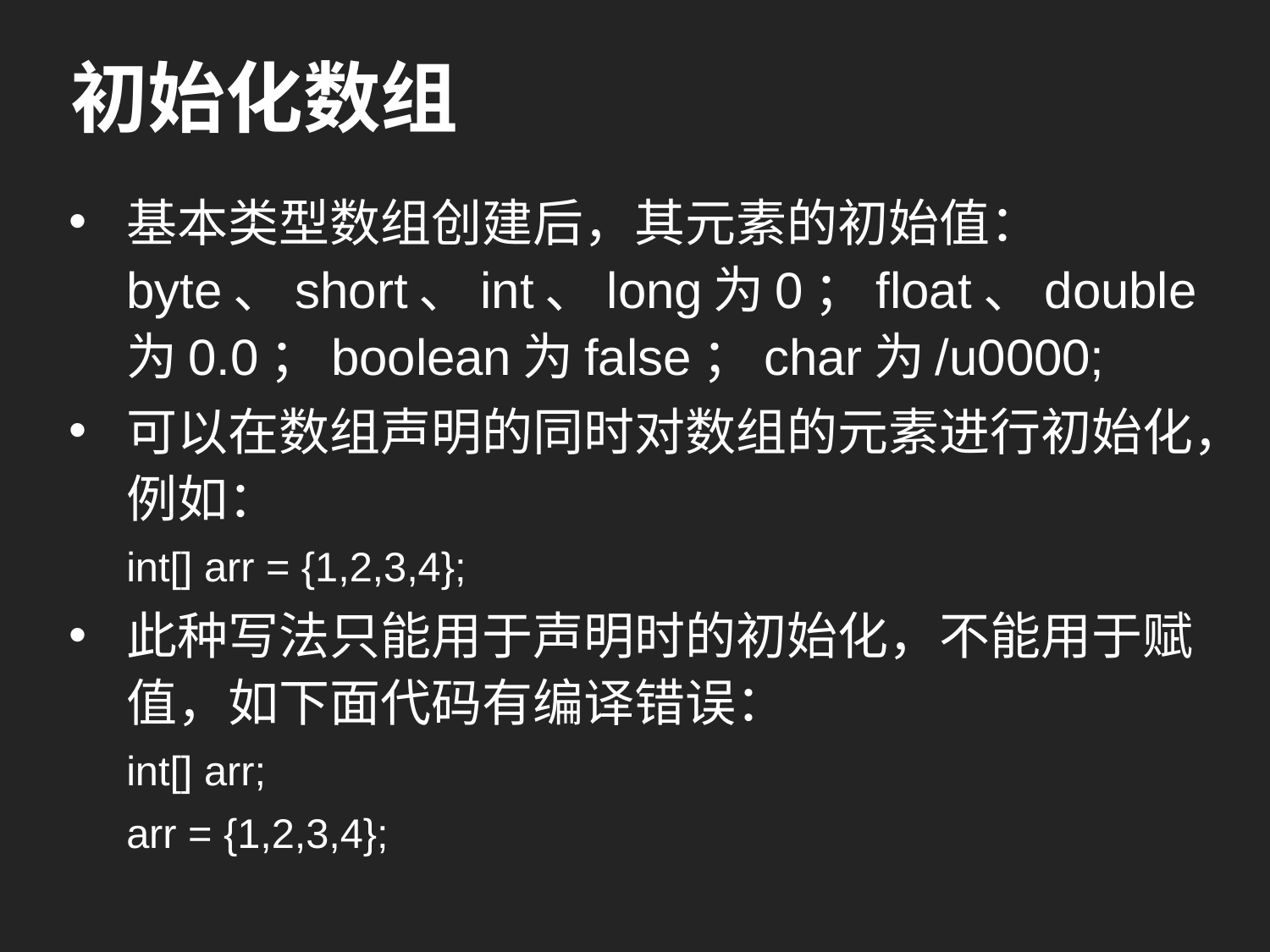

# 初始化数组
基本类型数组创建后，其元素的初始值：byte、short、int、long为0；float、double为0.0；boolean为false；char为/u0000;
可以在数组声明的同时对数组的元素进行初始化，例如：
int[] arr = {1,2,3,4};
此种写法只能用于声明时的初始化，不能用于赋值，如下面代码有编译错误：
int[] arr;
arr = {1,2,3,4};